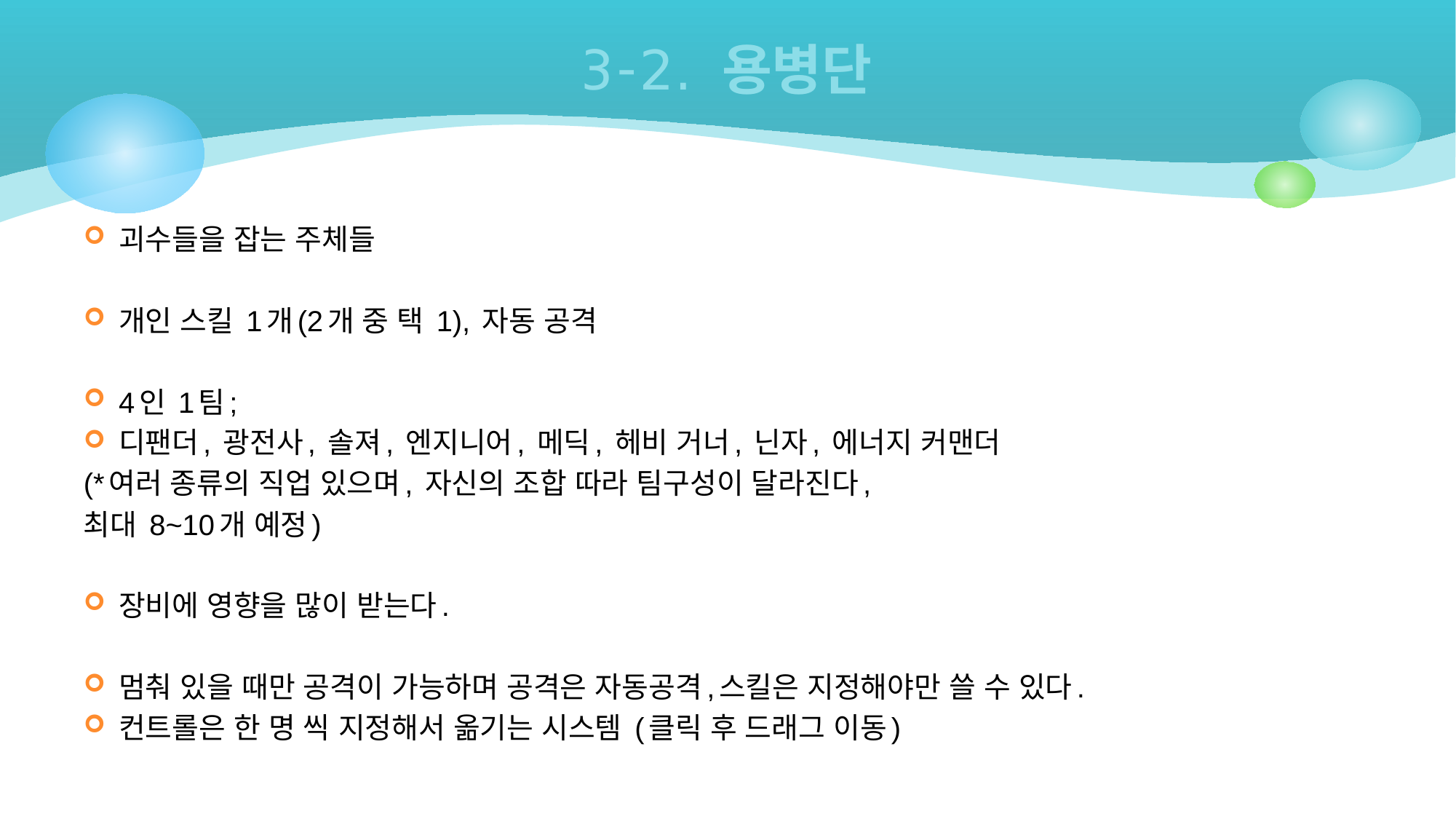

# 3-2. 용병단
괴수들을 잡는 주체들

개인 스킬 1개(2개 중 택 1), 자동 공격

4인 1팀;
디팬더, 광전사, 솔져, 엔지니어, 메딕, 헤비 거너, 닌자, 에너지 커맨더
(*여러 종류의 직업 있으며, 자신의 조합 따라 팀구성이 달라진다,
최대 8~10개 예정)

장비에 영향을 많이 받는다.

멈춰 있을 때만 공격이 가능하며 공격은 자동공격,스킬은 지정해야만 쓸 수 있다.
컨트롤은 한 명 씩 지정해서 옮기는 시스템 (클릭 후 드래그 이동)